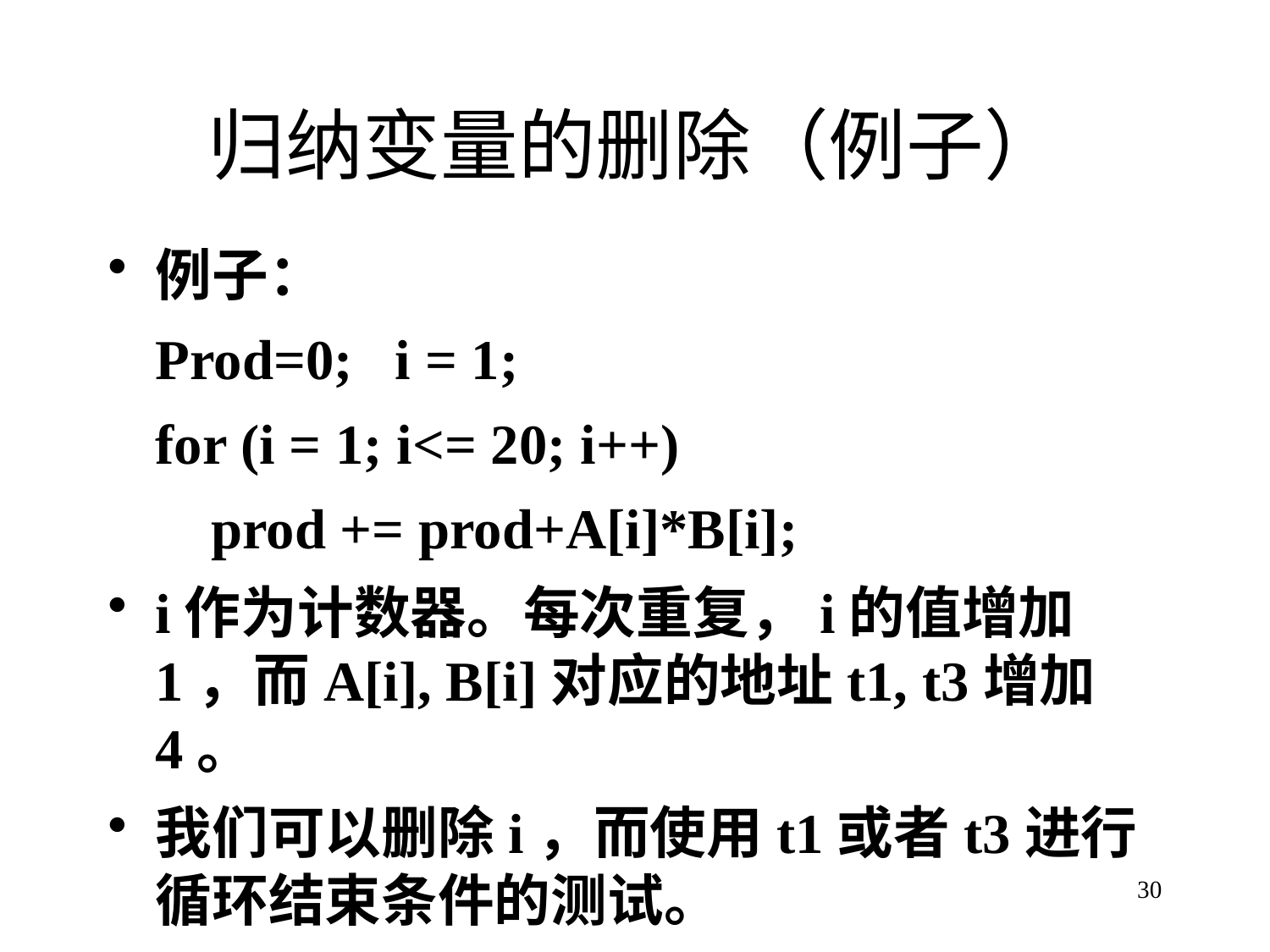

# 归纳变量的删除（例子）
例子：
	Prod=0;   i = 1;
	for (i = 1; i<= 20; i++)
	prod += prod+A[i]*B[i];
i作为计数器。每次重复，i的值增加1，而A[i], B[i]对应的地址t1, t3增加4。
我们可以删除i，而使用t1或者t3进行循环结束条件的测试。
30